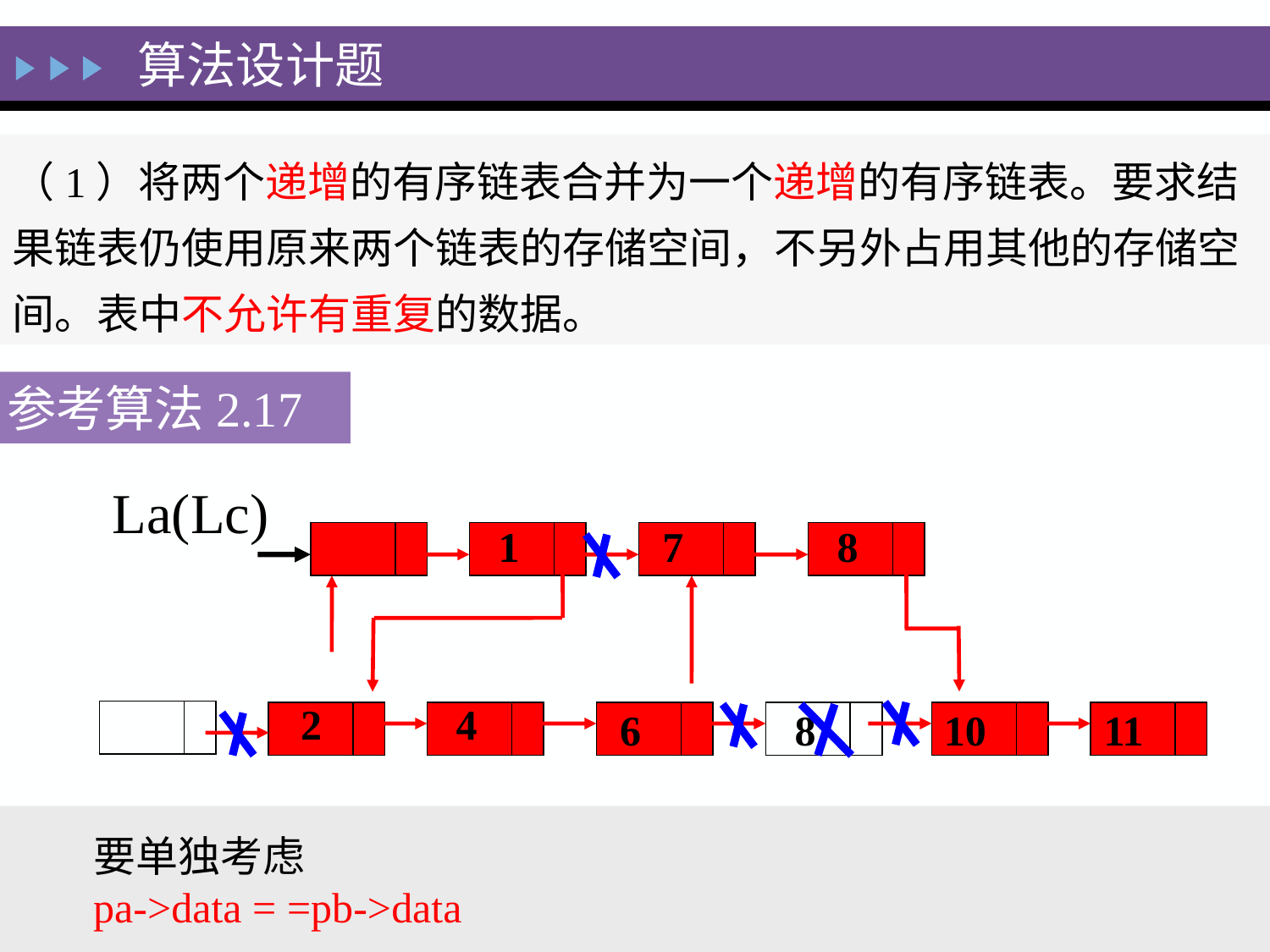

算法设计题
（1）将两个递增的有序链表合并为一个递增的有序链表。要求结果链表仍使用原来两个链表的存储空间，不另外占用其他的存储空间。表中不允许有重复的数据。
参考算法2.17
La(Lc)
1
7
8

2
4
6
8
10
11

        要单独考虑
        pa->data = =pb->data